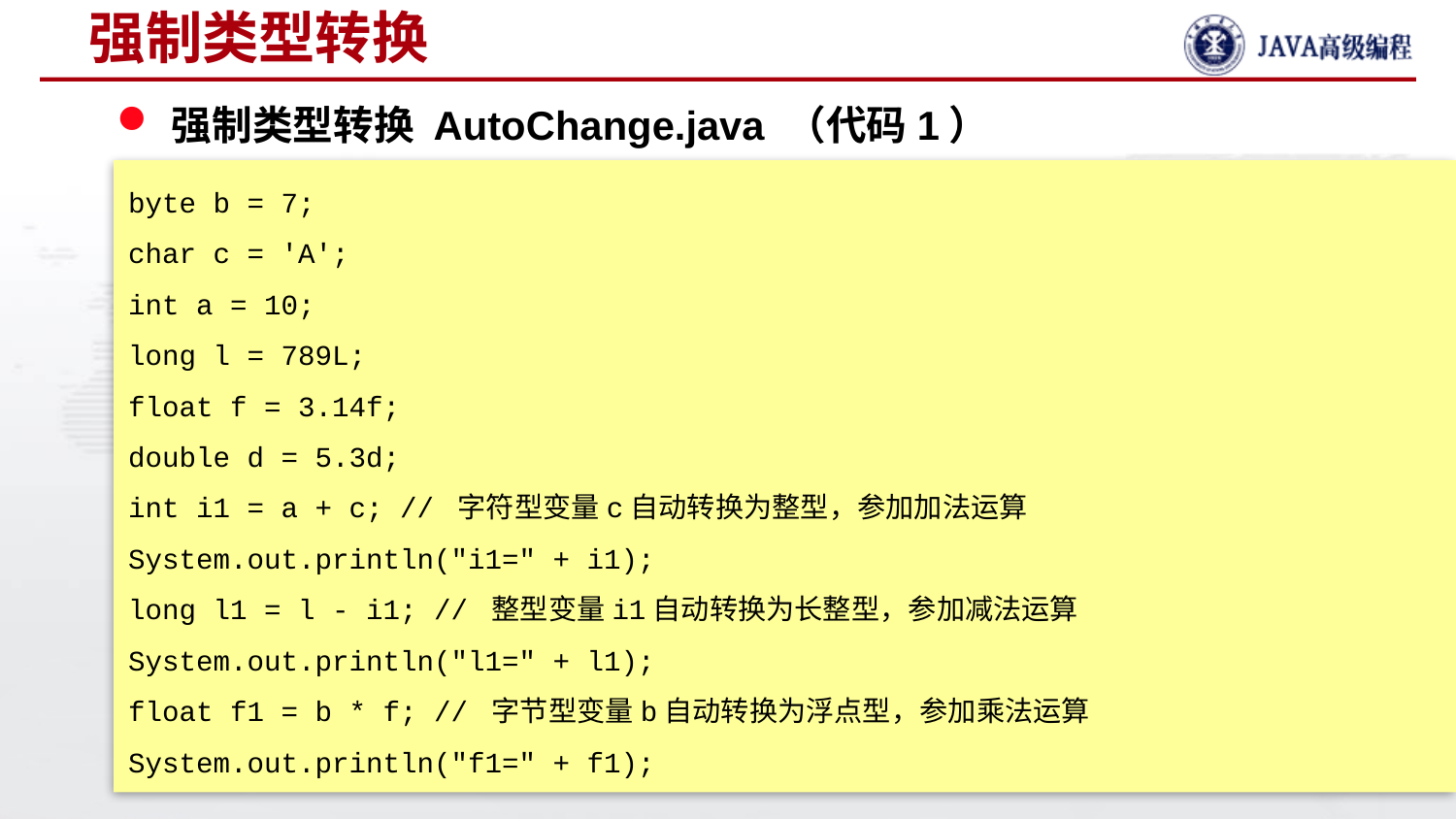

# 强制类型转换
强制类型转换 AutoChange.java （代码1）
byte b = 7;
char c = 'A';
int a = 10;
long l = 789L;
float f = 3.14f;
double d = 5.3d;
int i1 = a + c; // 字符型变量c自动转换为整型，参加加法运算
System.out.println("i1=" + i1);
long l1 = l - i1; // 整型变量i1自动转换为长整型，参加减法运算
System.out.println("l1=" + l1);
float f1 = b * f; // 字节型变量b自动转换为浮点型，参加乘法运算
System.out.println("f1=" + f1);